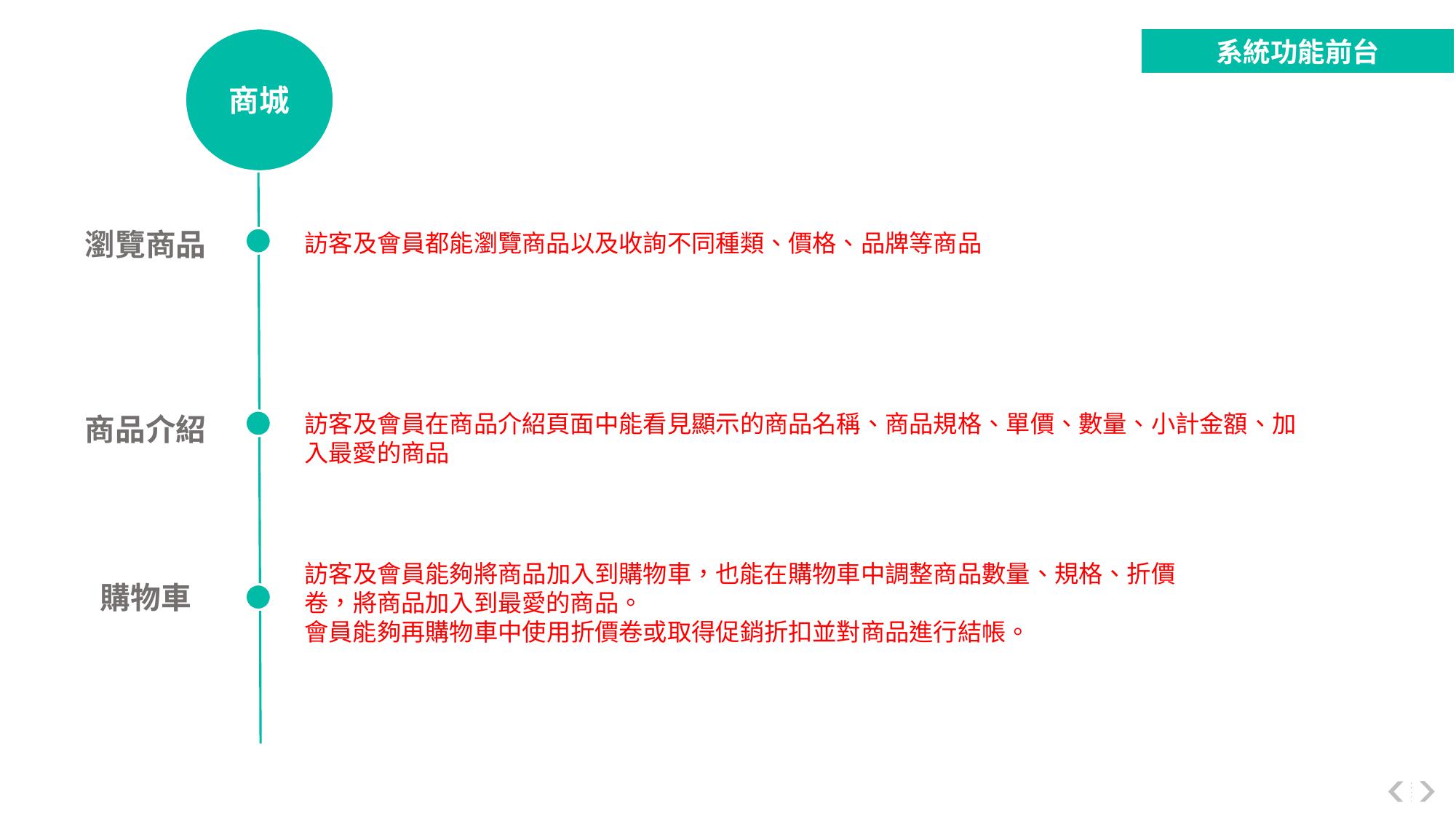

商城
系統功能前台
瀏覽商品
訪客及會員都能瀏覽商品以及收詢不同種類、價格、品牌等商品

商品介紹
訪客及會員在商品介紹頁面中能看見顯示的商品名稱、商品規格、單價、數量、小計金額、加入最愛的商品

訪客及會員能夠將商品加入到購物車，也能在購物車中調整商品數量、規格、折價卷，將商品加入到最愛的商品。
會員能夠再購物車中使用折價卷或取得促銷折扣並對商品進行結帳。

購物車